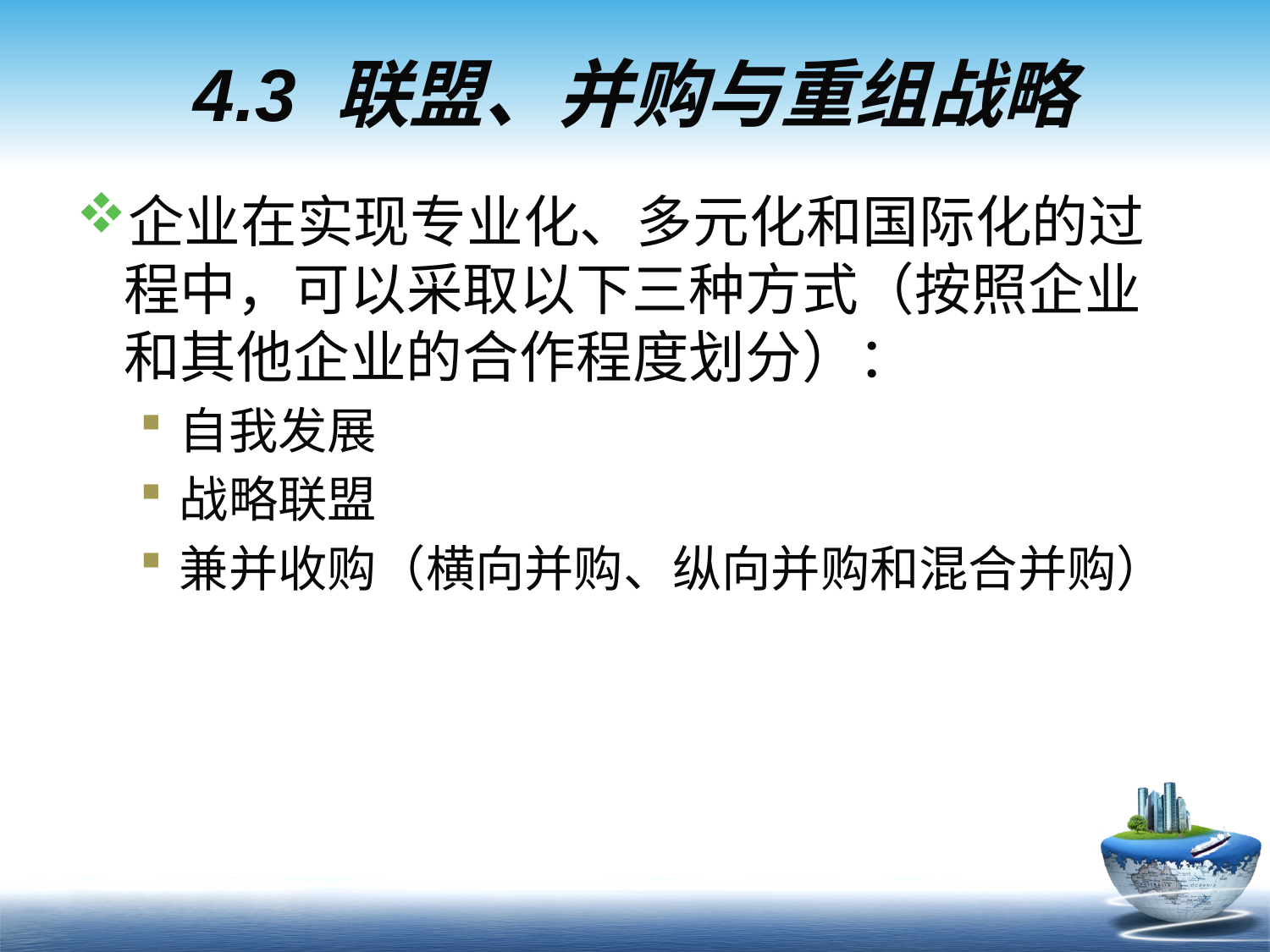

# 4.3 联盟、并购与重组战略
企业在实现专业化、多元化和国际化的过程中，可以采取以下三种方式（按照企业和其他企业的合作程度划分）：
自我发展
战略联盟
兼并收购（横向并购、纵向并购和混合并购）